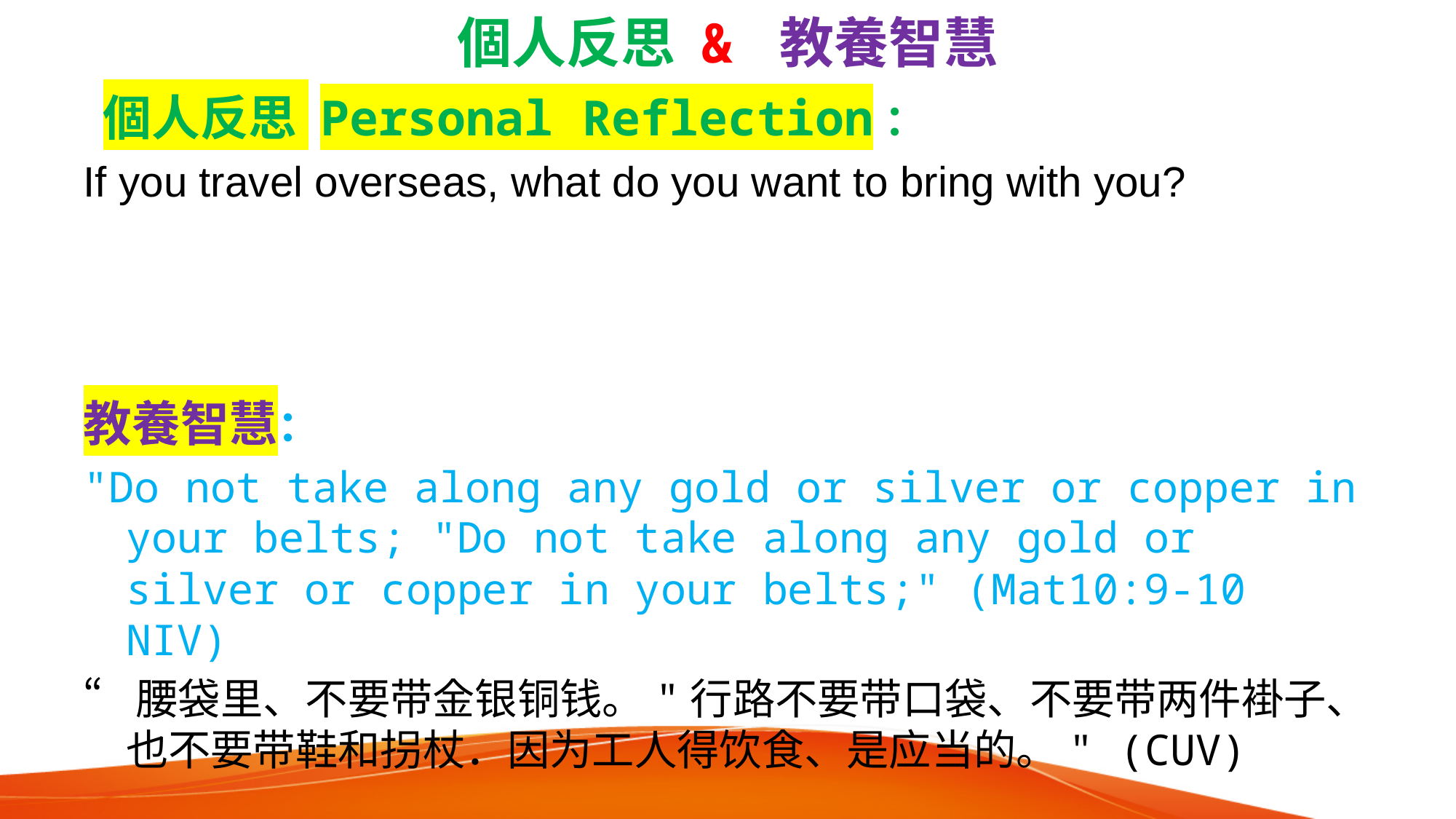

# 個人反思 & 教養智慧
 個人反思 Personal Reflection：
If you travel overseas, what do you want to bring with you?

教養智慧：
"Do not take along any gold or silver or copper in your belts; "Do not take along any gold or silver or copper in your belts;" (Mat10:9-10 NIV)
“腰袋里、不要带金银铜钱。"行路不要带口袋、不要带两件褂子、也不要带鞋和拐杖．因为工人得饮食、是应当的。" (CUV)